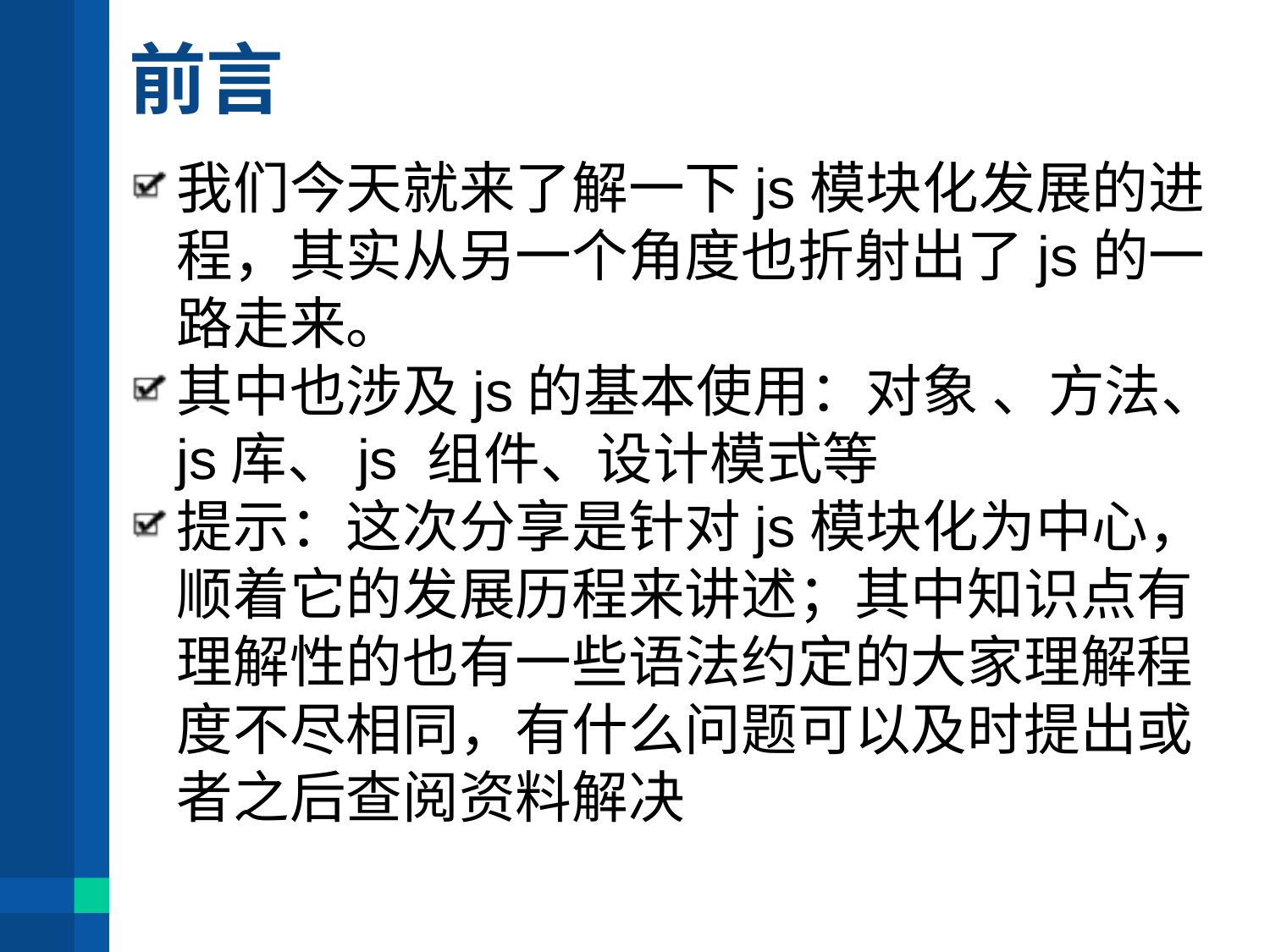

# 前言
我们今天就来了解一下js模块化发展的进程，其实从另一个角度也折射出了js的一路走来。
其中也涉及js的基本使用：对象 、方法、js库、js 组件、设计模式等
提示：这次分享是针对js模块化为中心，顺着它的发展历程来讲述；其中知识点有理解性的也有一些语法约定的大家理解程度不尽相同，有什么问题可以及时提出或者之后查阅资料解决